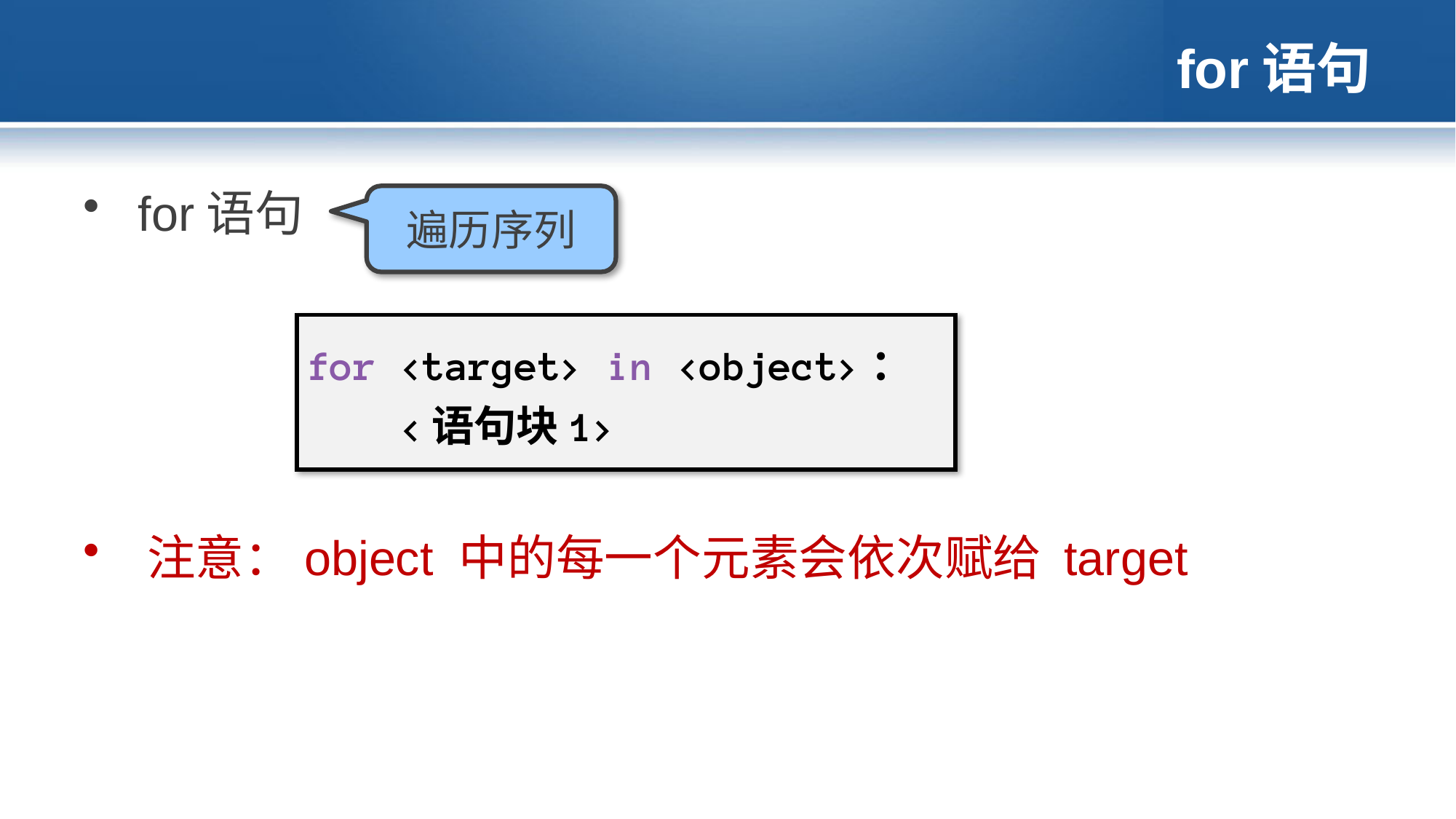

# for语句
 for语句
遍历序列
| for <target> in <object>： <语句块1> |
| --- |
 注意：object 中的每一个元素会依次赋给 target